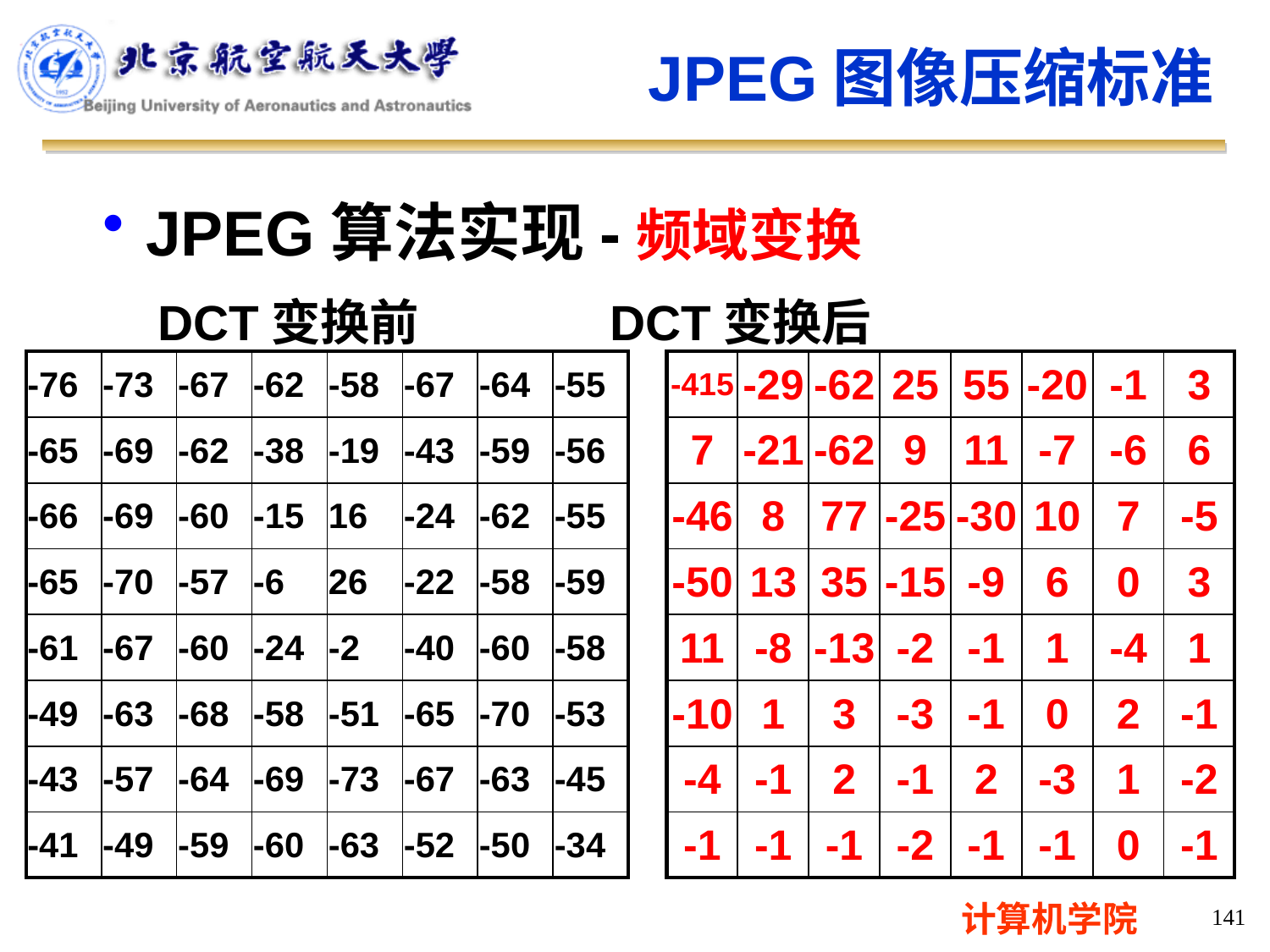

JPEG图像压缩标准
JPEG算法实现-频域变换
    DCT变换前                DCT变换后

| -76 | -73 | -67 | -62 | -58 | -67 | -64 | -55 |
| --- | --- | --- | --- | --- | --- | --- | --- |
| -65 | -69 | -62 | -38 | -19 | -43 | -59 | -56 |
| -66 | -69 | -60 | -15 | 16 | -24 | -62 | -55 |
| -65 | -70 | -57 | -6 | 26 | -22 | -58 | -59 |
| -61 | -67 | -60 | -24 | -2 | -40 | -60 | -58 |
| -49 | -63 | -68 | -58 | -51 | -65 | -70 | -53 |
| -43 | -57 | -64 | -69 | -73 | -67 | -63 | -45 |
| -41 | -49 | -59 | -60 | -63 | -52 | -50 | -34 |
| -415 | -29 | -62 | 25 | 55 | -20 | -1 | 3 |
| --- | --- | --- | --- | --- | --- | --- | --- |
| 7 | -21 | -62 | 9 | 11 | -7 | -6 | 6 |
| -46 | 8 | 77 | -25 | -30 | 10 | 7 | -5 |
| -50 | 13 | 35 | -15 | -9 | 6 | 0 | 3 |
| 11 | -8 | -13 | -2 | -1 | 1 | -4 | 1 |
| -10 | 1 | 3 | -3 | -1 | 0 | 2 | -1 |
| -4 | -1 | 2 | -1 | 2 | -3 | 1 | -2 |
| -1 | -1 | -1 | -2 | -1 | -1 | 0 | -1 |
141